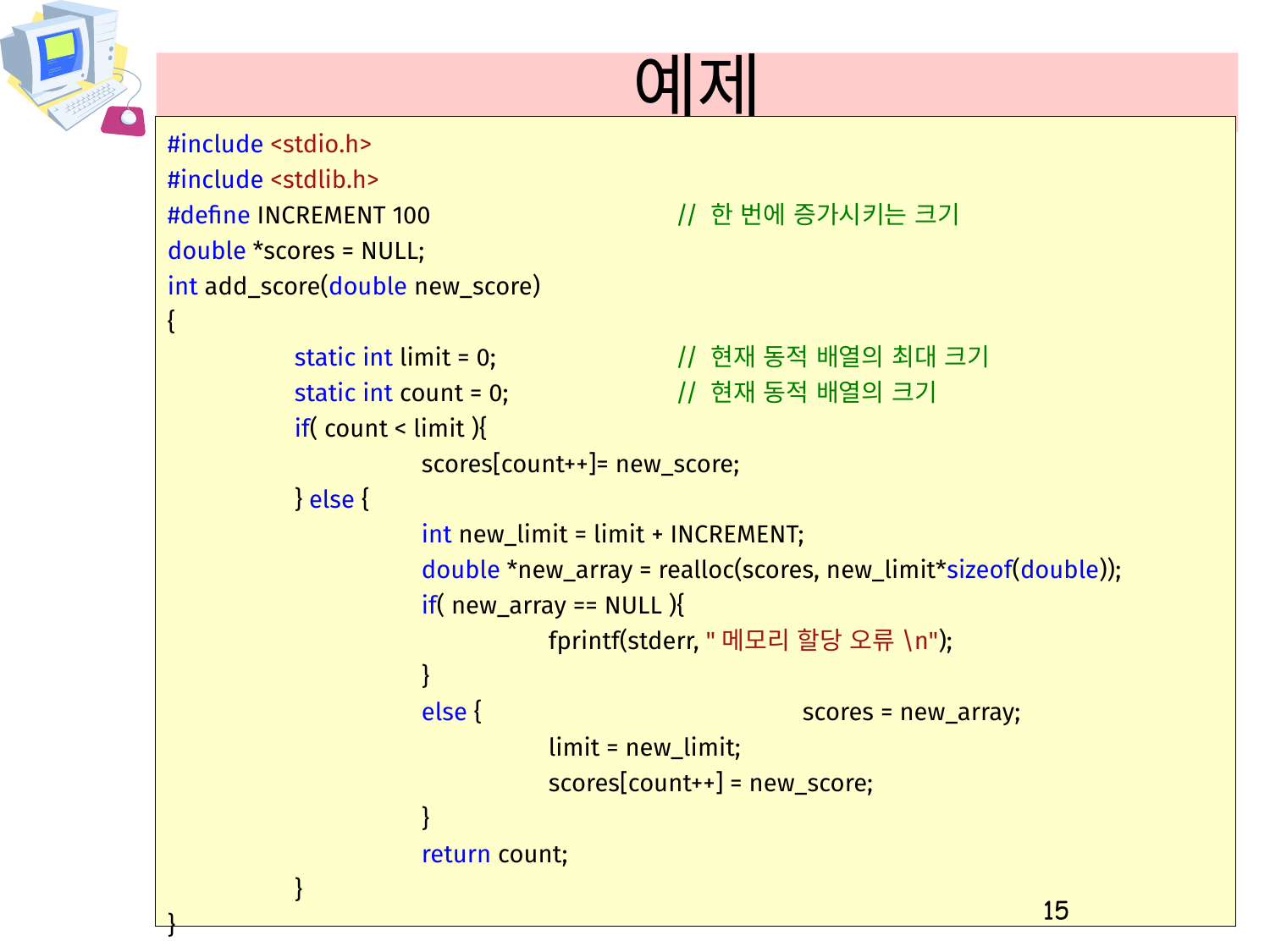

# 예제
#include <stdio.h>
#include <stdlib.h>
#define INCREMENT 100		// 한 번에 증가시키는 크기
double *scores = NULL;
int add_score(double new_score)
{
	static int limit = 0;		// 현재 동적 배열의 최대 크기
	static int count = 0;		// 현재 동적 배열의 크기
	if( count < limit ){
		scores[count++]= new_score;
	} else {
		int new_limit = limit + INCREMENT;
		double *new_array = realloc(scores, new_limit*sizeof(double));
		if( new_array == NULL ){
			fprintf(stderr, "메모리 할당 오류\n");
		}
		else {			scores = new_array;
			limit = new_limit;
			scores[count++] = new_score;
		}
		return count;
	}
}

15